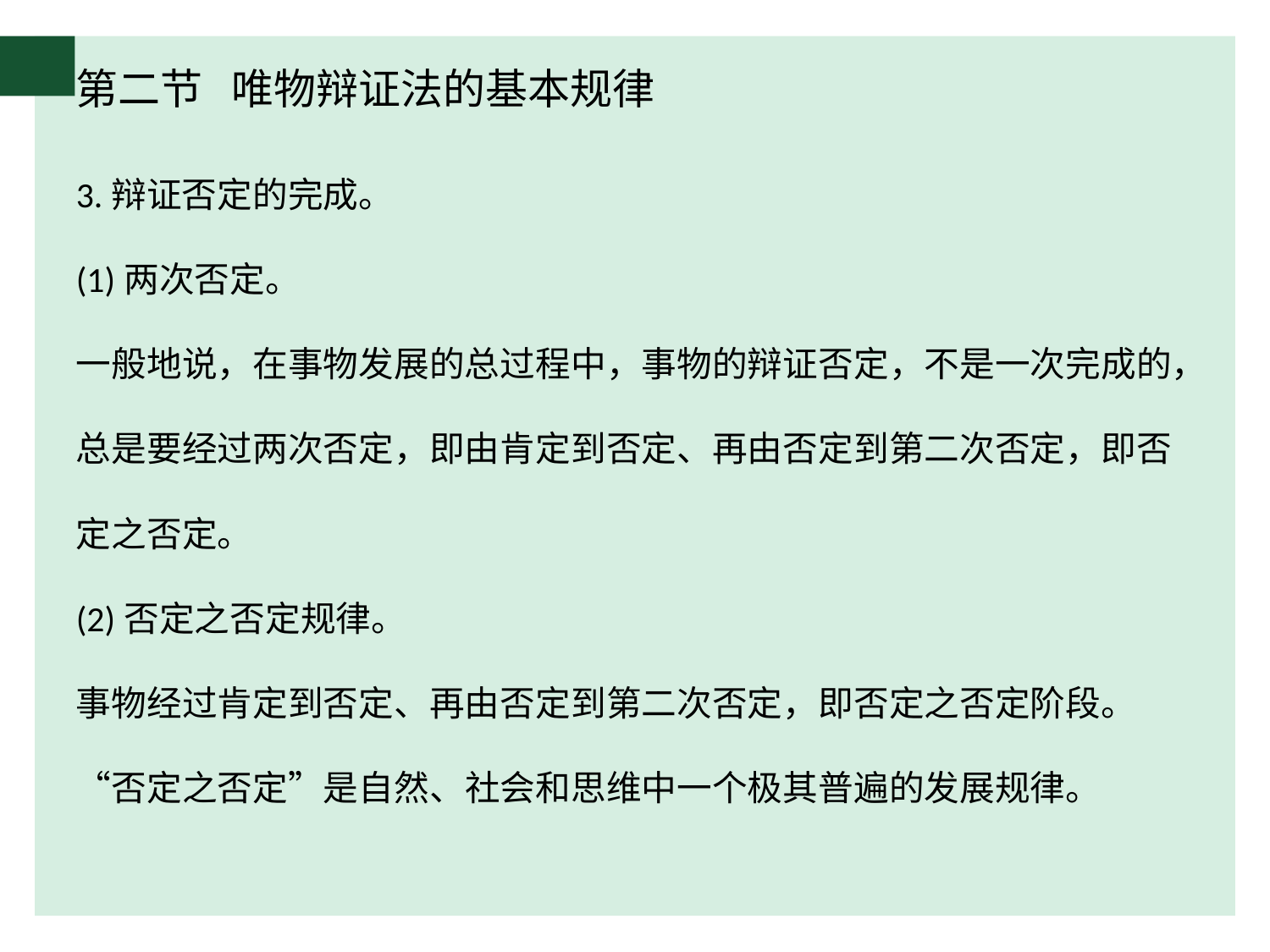

# 第二节   唯物辩证法的基本规律
3.辩证否定的完成。
(1)两次否定。
一般地说，在事物发展的总过程中，事物的辩证否定，不是一次完成的，总是要经过两次否定，即由肯定到否定、再由否定到第二次否定，即否定之否定。
(2)否定之否定规律。
事物经过肯定到否定、再由否定到第二次否定，即否定之否定阶段。“否定之否定”是自然、社会和思维中一个极其普遍的发展规律。